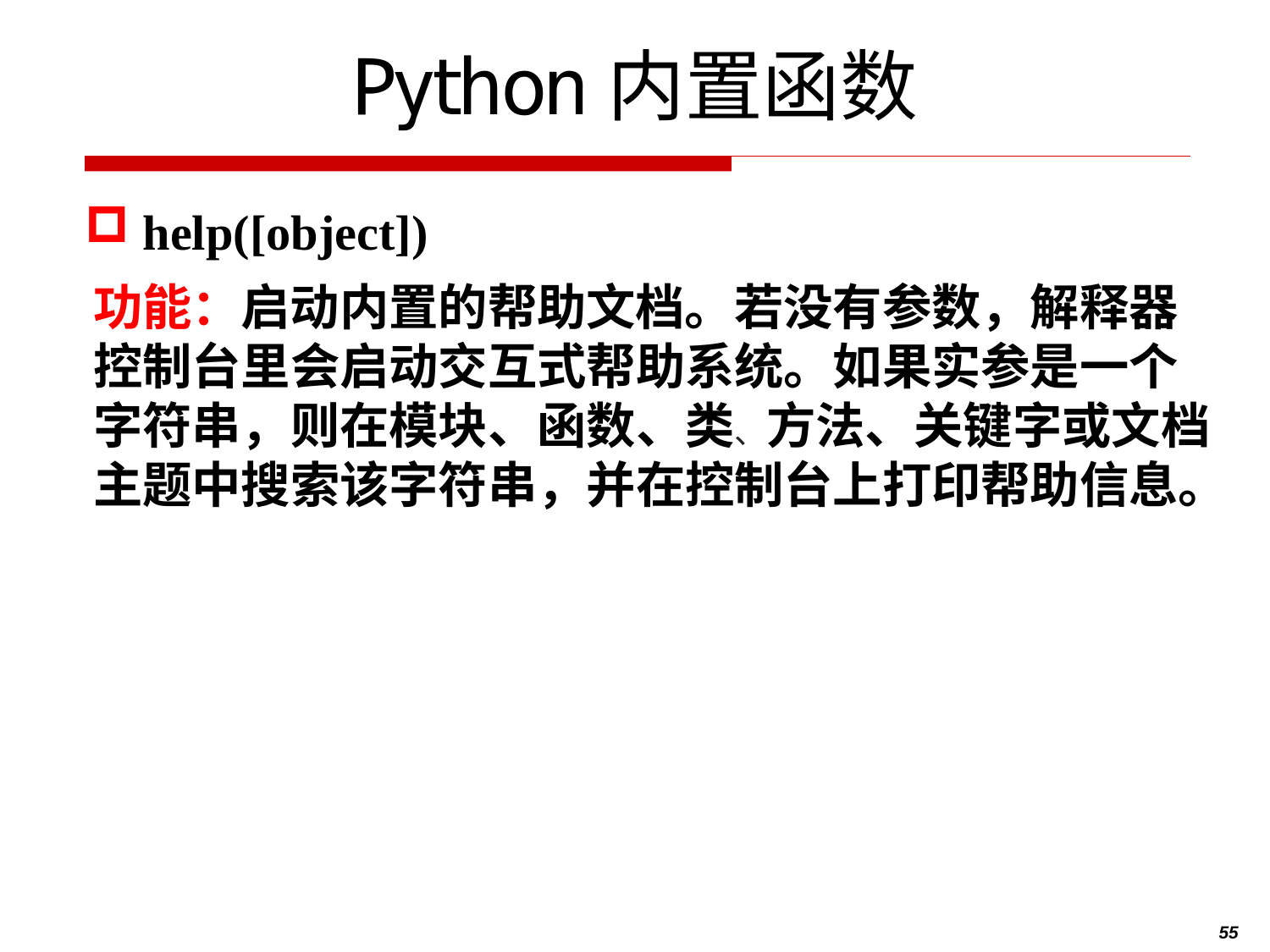

# Python内置函数
 help([object])
 功能：启动内置的帮助文档。若没有参数，解释器
 控制台里会启动交互式帮助系统。如果实参是一个
 字符串，则在模块、函数、类、方法、关键字或文档
 主题中搜索该字符串，并在控制台上打印帮助信息。
55